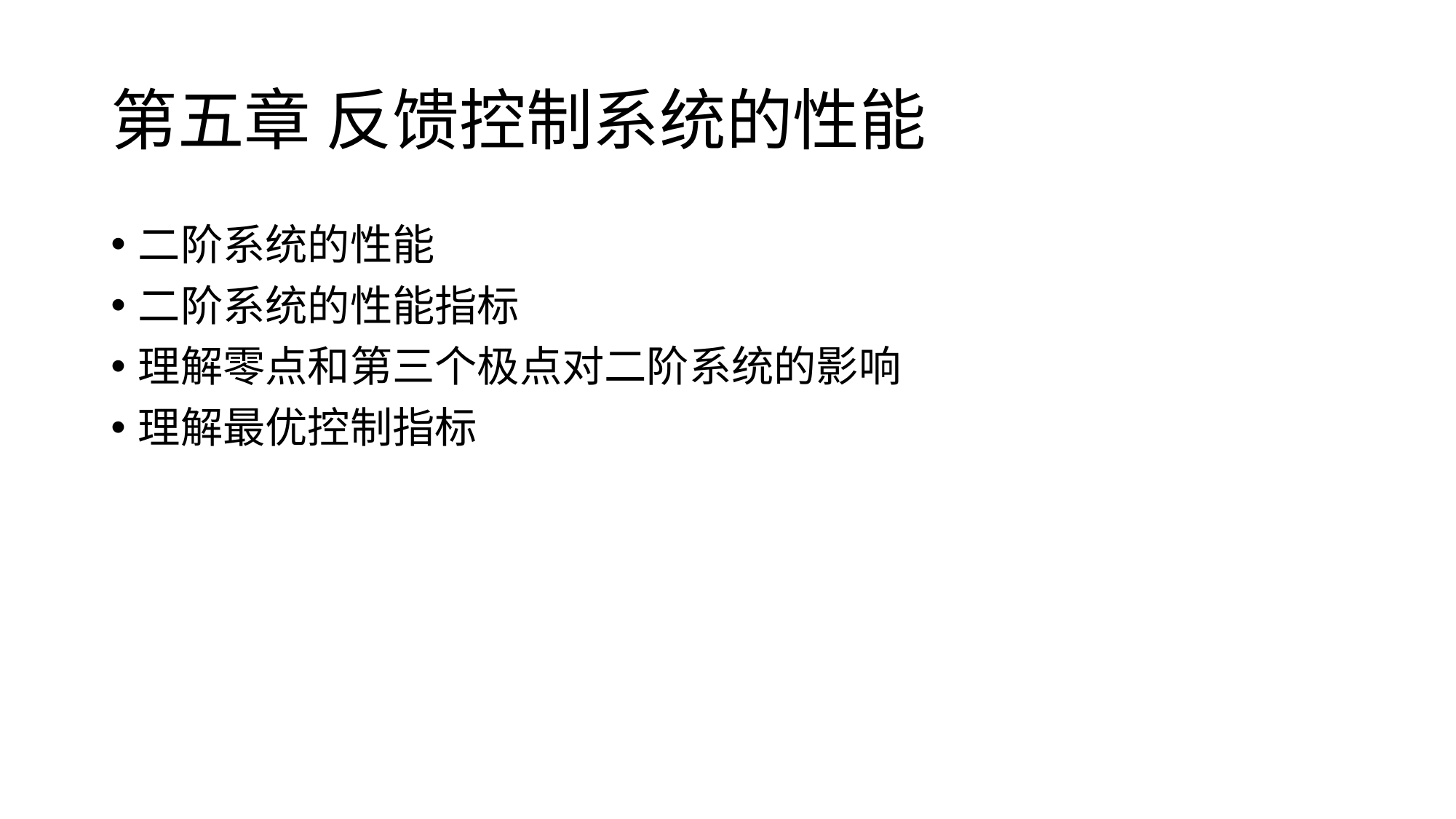

# 第五章 反馈控制系统的性能
二阶系统的性能
二阶系统的性能指标
理解零点和第三个极点对二阶系统的影响
理解最优控制指标